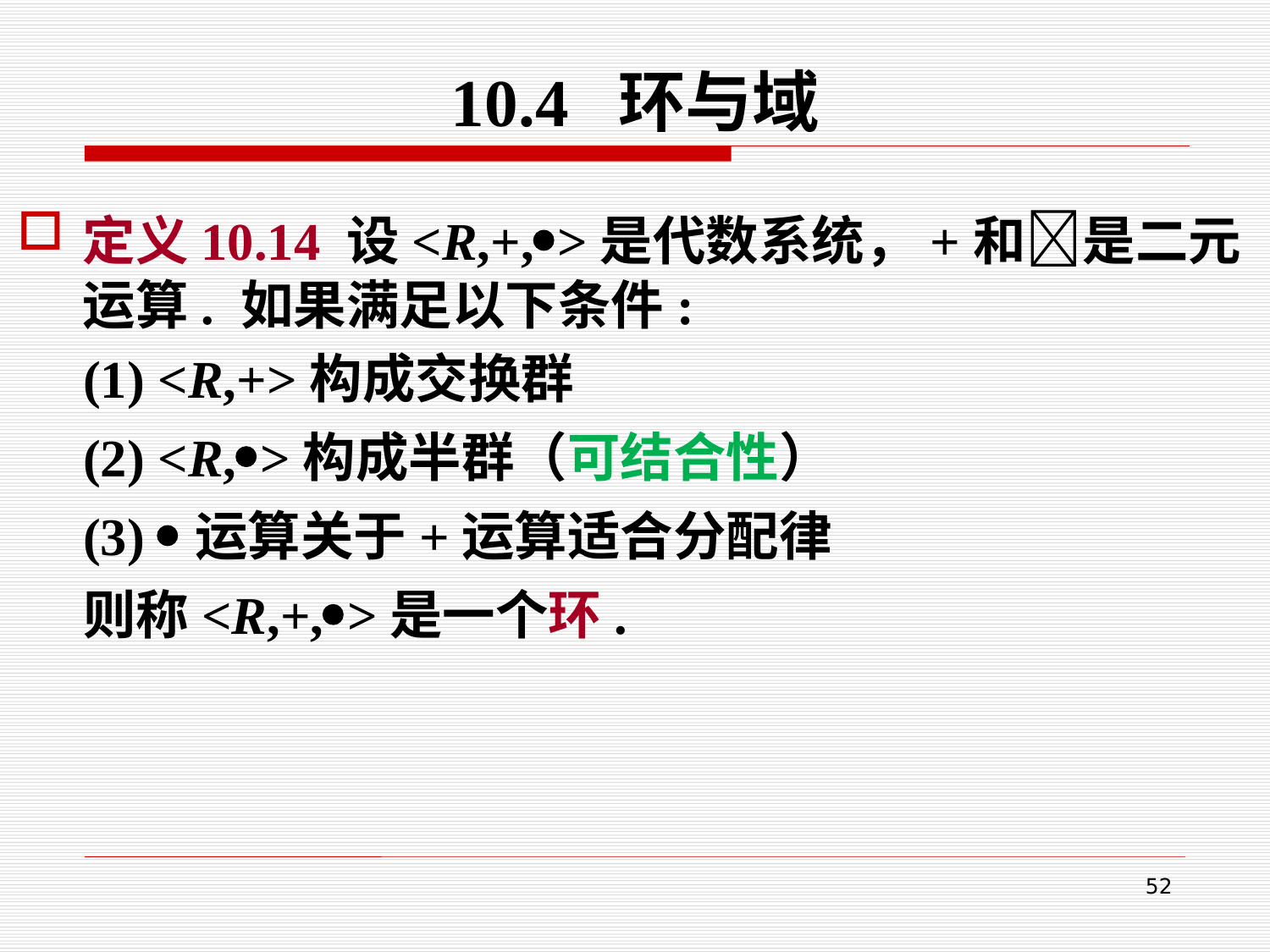

# 10.4  环与域
定义10.14 设<R,+,•>是代数系统，+和•是二元运算. 如果满足以下条件:
(1) <R,+>构成交换群
(2) <R,•>构成半群（可结合性）
(3) •运算关于+运算适合分配律
则称<R,+,•>是一个环.

52